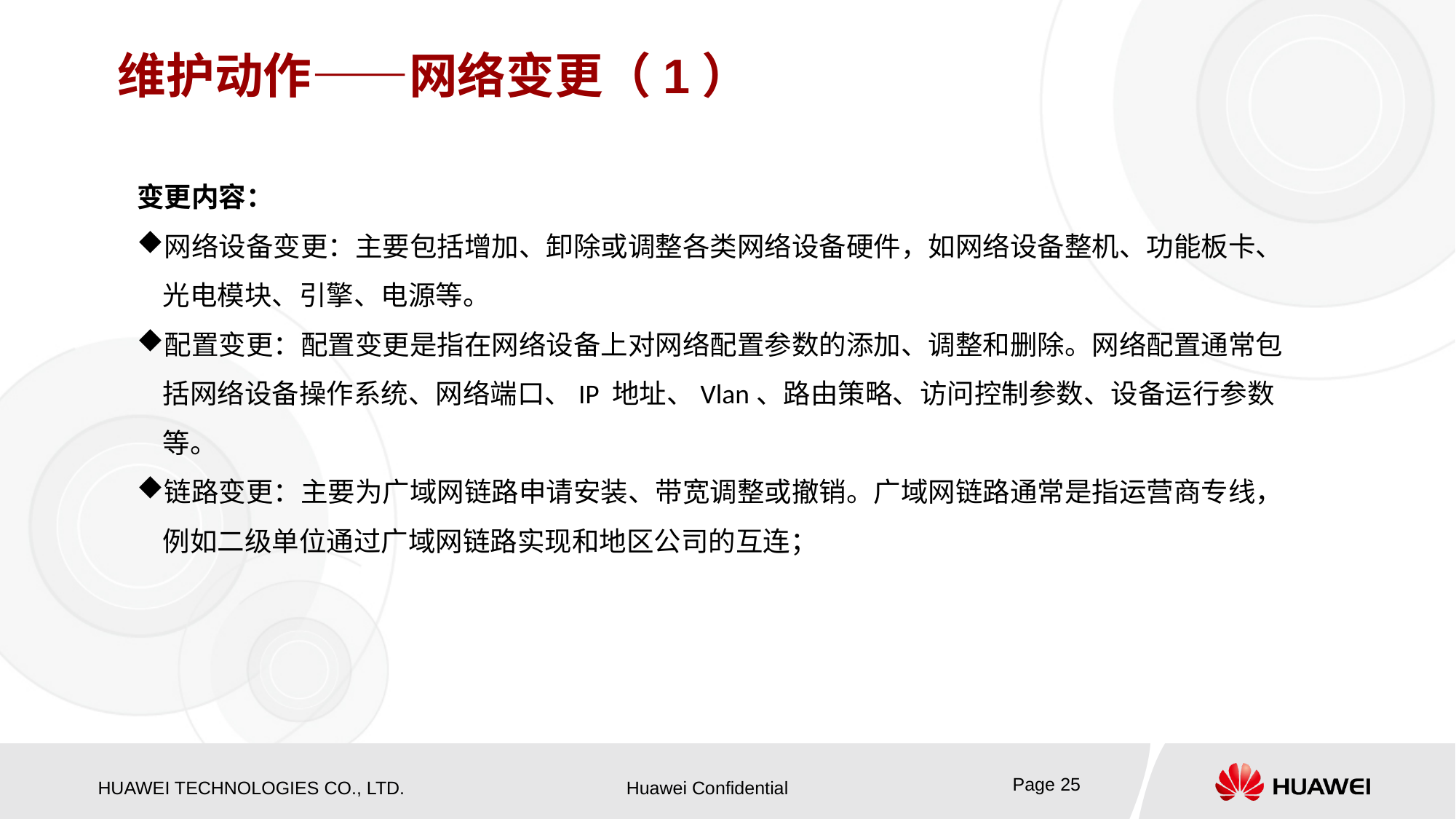

# 维护动作——网络变更（1）
变更内容：
网络设备变更：主要包括增加、卸除或调整各类网络设备硬件，如网络设备整机、功能板卡、光电模块、引擎、电源等。
配置变更：配置变更是指在网络设备上对网络配置参数的添加、调整和删除。网络配置通常包括网络设备操作系统、网络端口、IP 地址、Vlan、路由策略、访问控制参数、设备运行参数等。
链路变更：主要为广域网链路申请安装、带宽调整或撤销。广域网链路通常是指运营商专线，例如二级单位通过广域网链路实现和地区公司的互连；